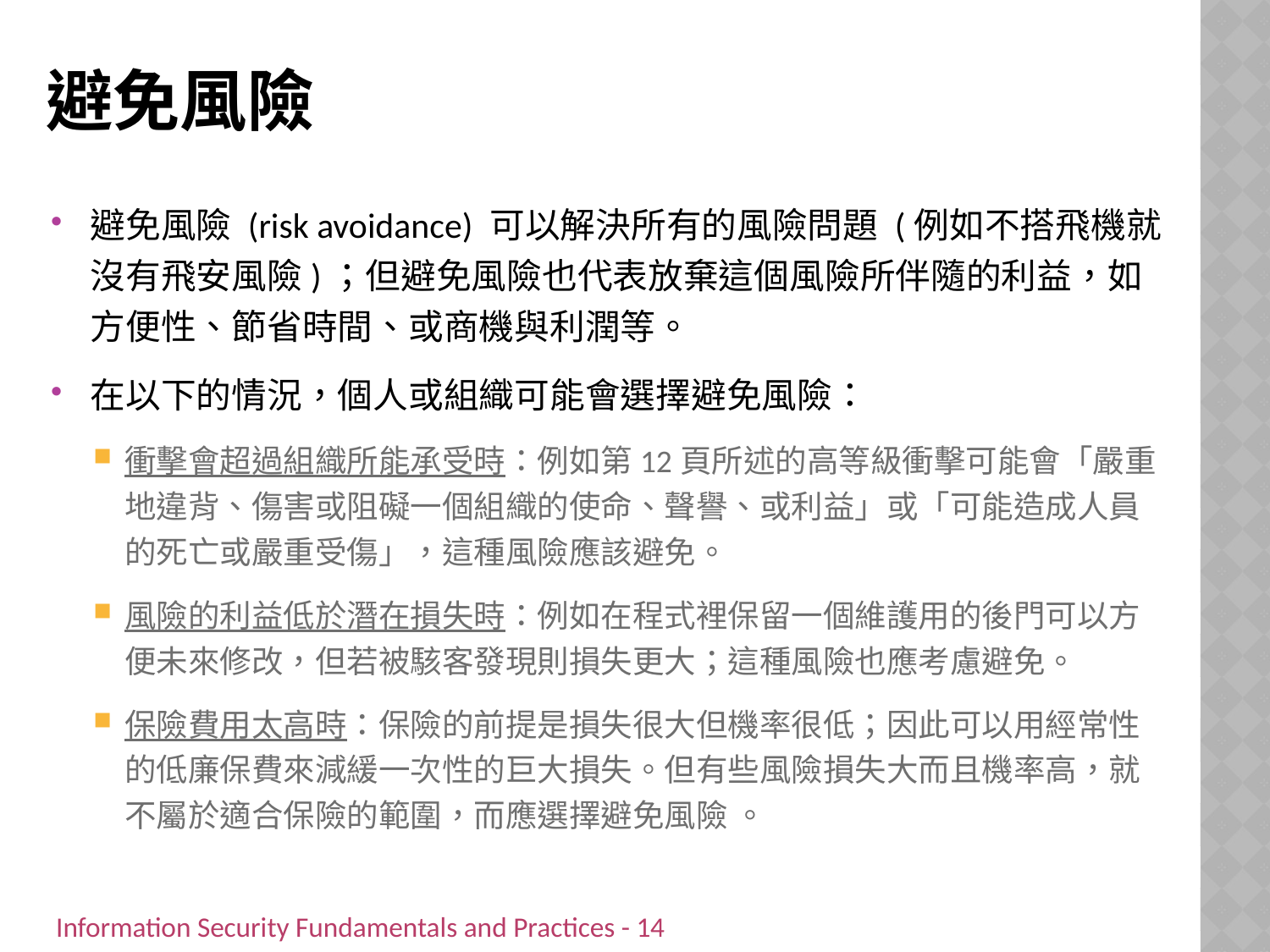

# 避免風險
避免風險 (risk avoidance) 可以解決所有的風險問題 (例如不搭飛機就沒有飛安風險)；但避免風險也代表放棄這個風險所伴隨的利益，如方便性、節省時間、或商機與利潤等。
在以下的情況，個人或組織可能會選擇避免風險：
衝擊會超過組織所能承受時：例如第12頁所述的高等級衝擊可能會「嚴重地違背、傷害或阻礙一個組織的使命、聲譽、或利益」或「可能造成人員的死亡或嚴重受傷」，這種風險應該避免。
風險的利益低於潛在損失時：例如在程式裡保留一個維護用的後門可以方便未來修改，但若被駭客發現則損失更大；這種風險也應考慮避免。
保險費用太高時：保險的前提是損失很大但機率很低；因此可以用經常性的低廉保費來減緩一次性的巨大損失。但有些風險損失大而且機率高，就不屬於適合保險的範圍，而應選擇避免風險 。